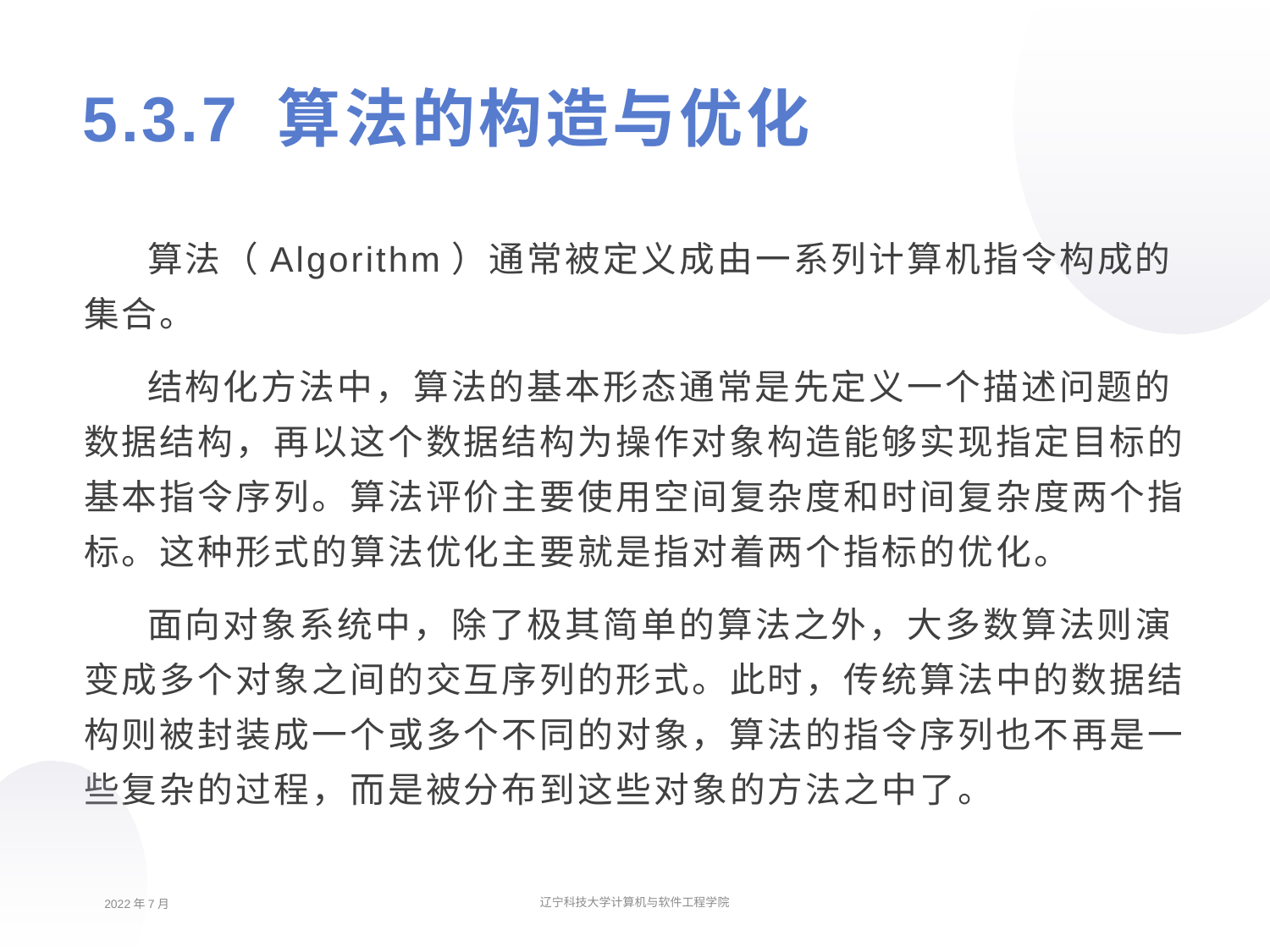

# 5.3.7 算法的构造与优化
算法（Algorithm）通常被定义成由一系列计算机指令构成的集合。
结构化方法中，算法的基本形态通常是先定义一个描述问题的数据结构，再以这个数据结构为操作对象构造能够实现指定目标的基本指令序列。算法评价主要使用空间复杂度和时间复杂度两个指标。这种形式的算法优化主要就是指对着两个指标的优化。
面向对象系统中，除了极其简单的算法之外，大多数算法则演变成多个对象之间的交互序列的形式。此时，传统算法中的数据结构则被封装成一个或多个不同的对象，算法的指令序列也不再是一些复杂的过程，而是被分布到这些对象的方法之中了。

2022年7月
辽宁科技大学计算机与软件工程学院
114